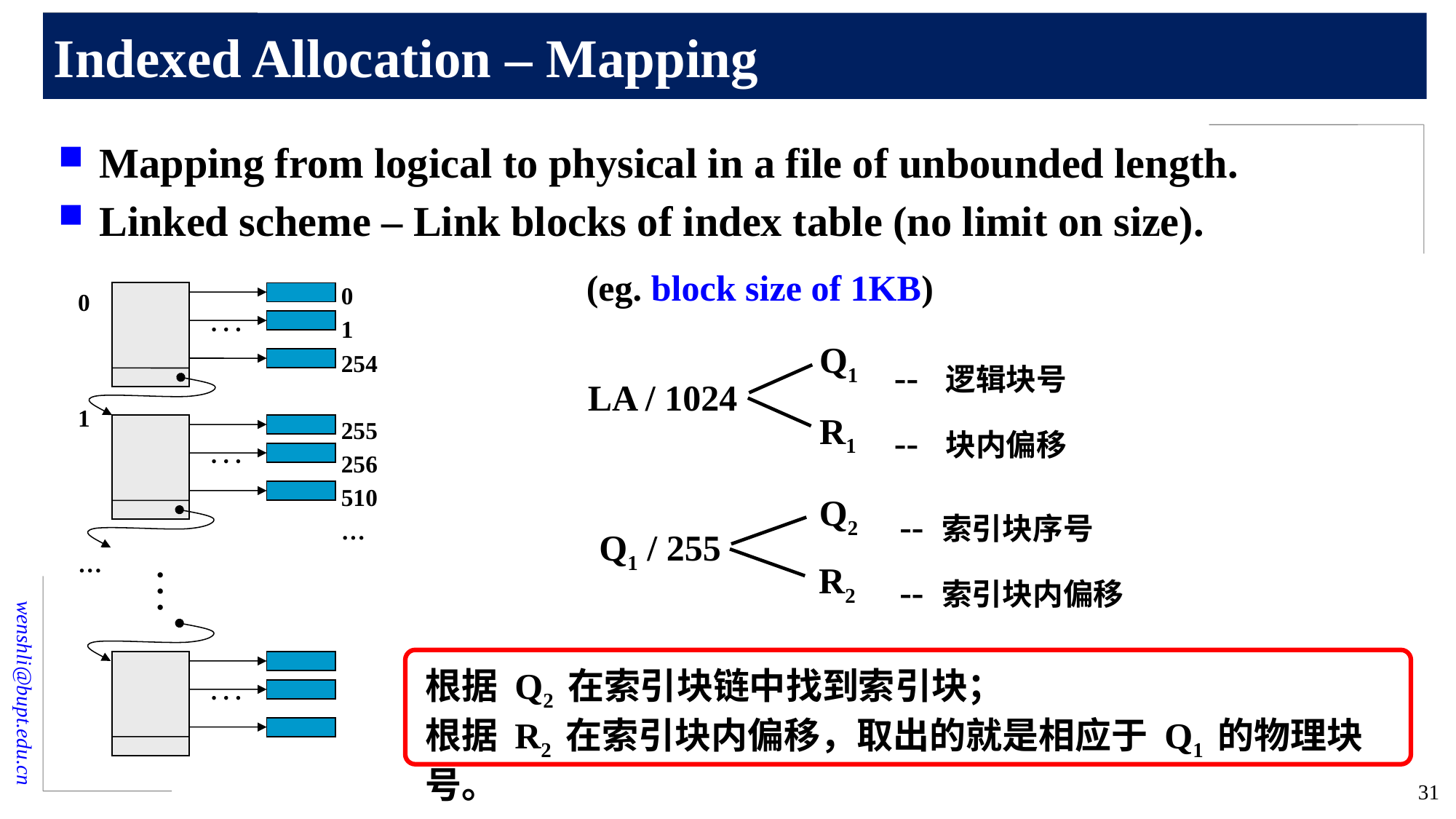

# Indexed Allocation – Mapping
Mapping from logical to physical in a file of unbounded length.
Linked scheme – Link blocks of index table (no limit on size).
(eg. block size of 1KB)
0
1
254

255
256
510
…
0

1

…

…

…

…

…

--  逻辑块号
--  块内偏移
Q1

LA / 1024

R1
-- 索引块序号
-- 索引块内偏移
Q2

Q1 / 255

R2

根据 Q2 在索引块链中找到索引块；
根据 R2 在索引块内偏移，取出的就是相应于 Q1 的物理块号。
31